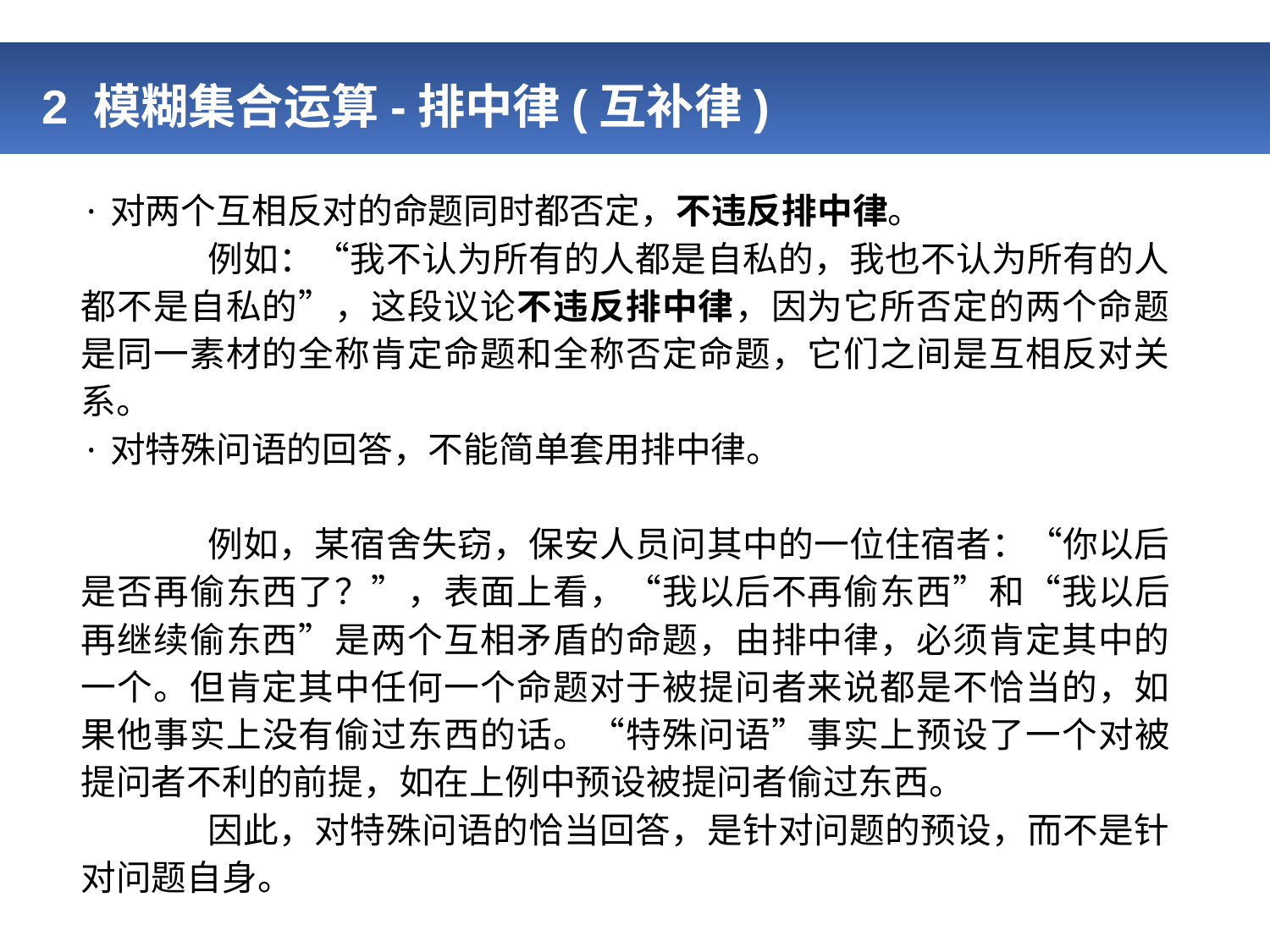

# 2 模糊集合运算-排中律(互补律)
·对两个互相反对的命题同时都否定，不违反排中律。
	例如：“我不认为所有的人都是自私的，我也不认为所有的人都不是自私的”，这段议论不违反排中律，因为它所否定的两个命题是同一素材的全称肯定命题和全称否定命题，它们之间是互相反对关系。
·对特殊问语的回答，不能简单套用排中律。

	例如，某宿舍失窃，保安人员问其中的一位住宿者：“你以后是否再偷东西了？”，表面上看，“我以后不再偷东西”和“我以后再继续偷东西”是两个互相矛盾的命题，由排中律，必须肯定其中的一个。但肯定其中任何一个命题对于被提问者来说都是不恰当的，如果他事实上没有偷过东西的话。“特殊问语”事实上预设了一个对被提问者不利的前提，如在上例中预设被提问者偷过东西。
	因此，对特殊问语的恰当回答，是针对问题的预设，而不是针对问题自身。